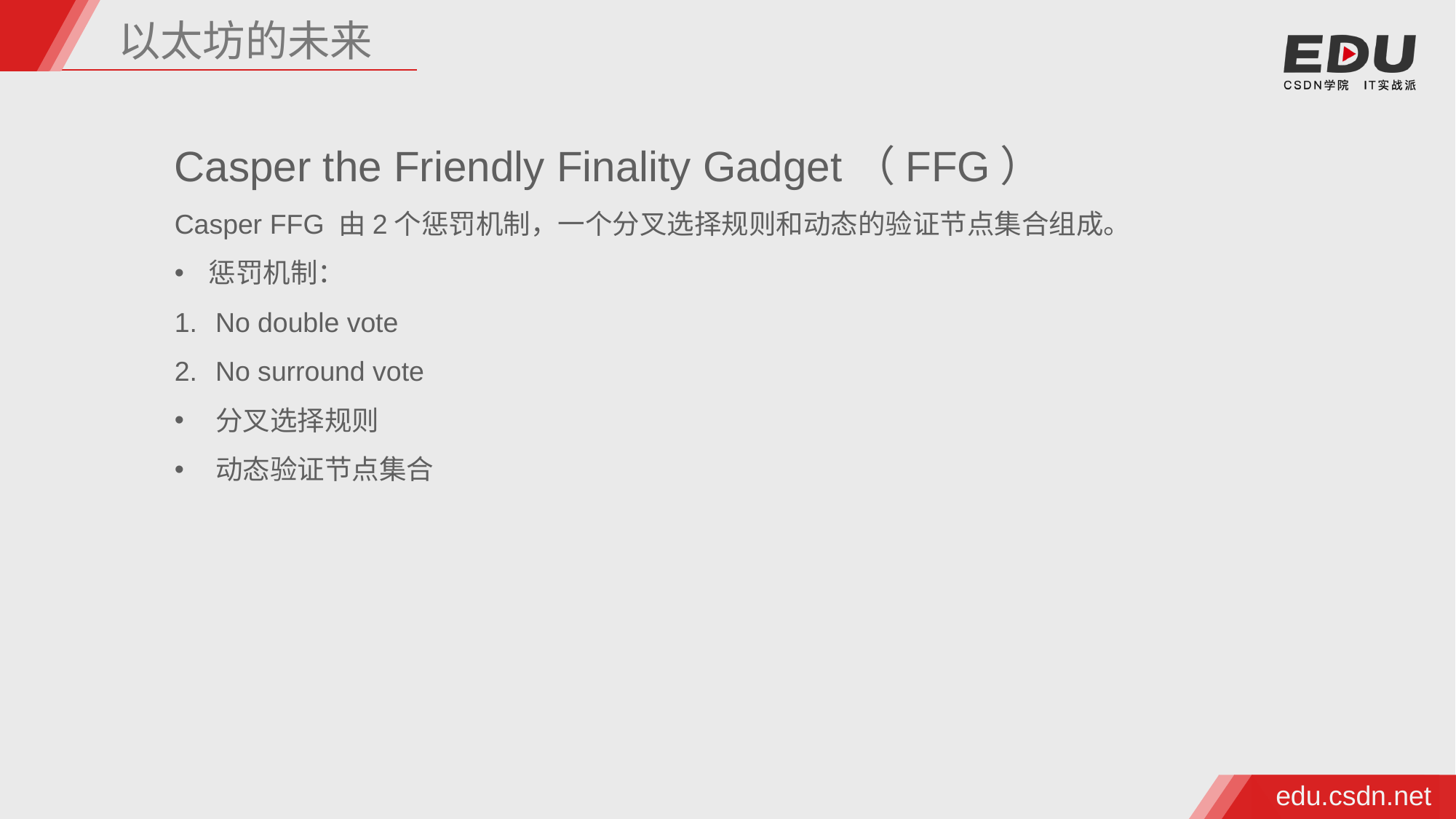

以太坊的未来
Casper the Friendly Finality Gadget（FFG）
Casper FFG 由2个惩罚机制，一个分叉选择规则和动态的验证节点集合组成。
惩罚机制：
No double vote
No surround vote
分叉选择规则
动态验证节点集合